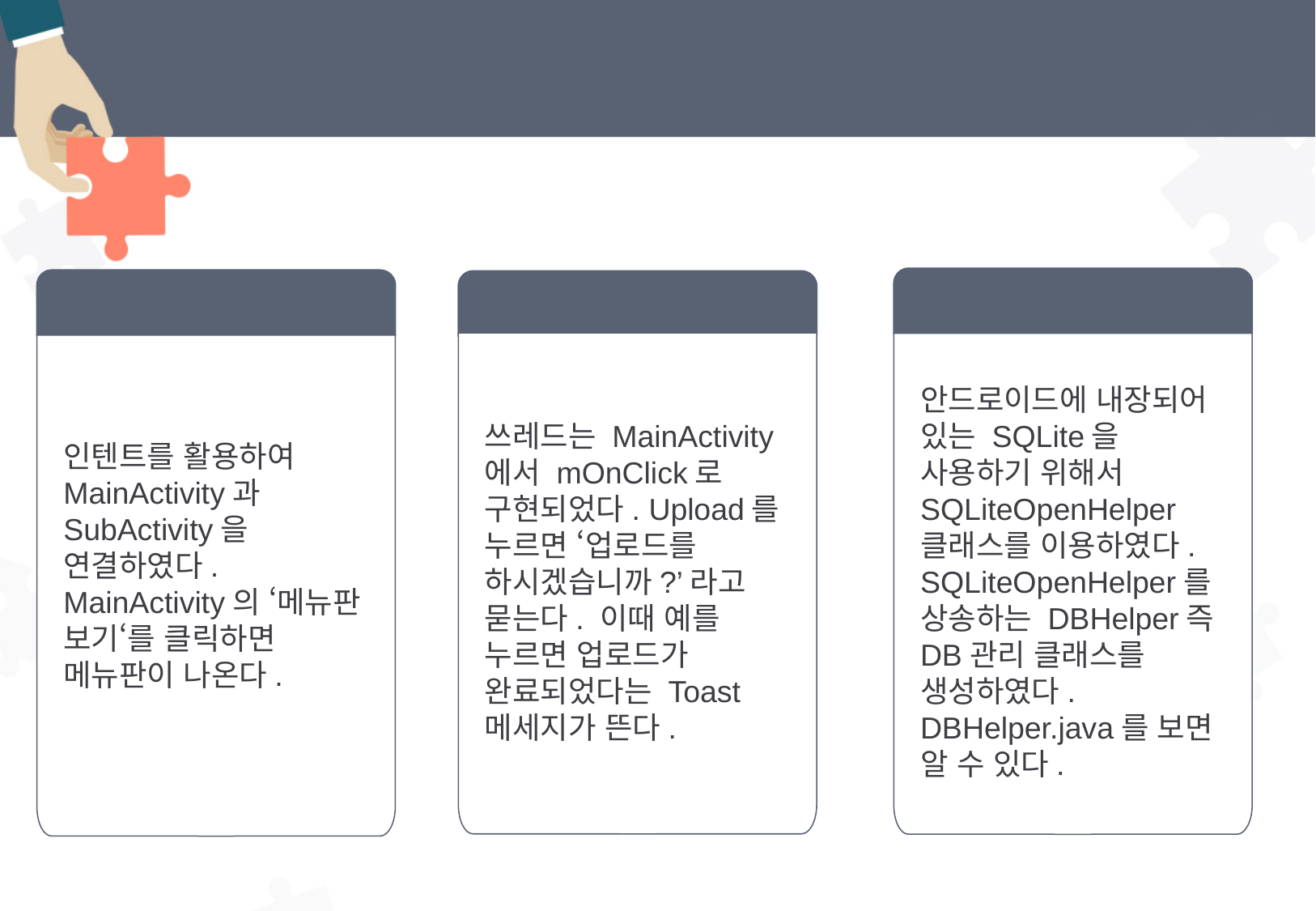

# 기능
내부 저장(또는 SQLite)
인텐트 구현
쓰레드
쓰레드는 MainActivity에서 mOnClick로 구현되었다. Upload를 누르면 ‘업로드를 하시겠습니까?’라고 묻는다. 이때 예를 누르면 업로드가 완료되었다는 Toast메세지가 뜬다.
안드로이드에 내장되어 있는 SQLite을 사용하기 위해서 SQLiteOpenHelper 클래스를 이용하였다.  SQLiteOpenHelper를 상송하는 DBHelper즉 DB관리 클래스를 생성하였다. DBHelper.java를 보면 알 수 있다.
인텐트를 활용하여 MainActivity과 SubActivity을 연결하였다. MainActivity의 ‘메뉴판 보기‘를 클릭하면 메뉴판이 나온다.